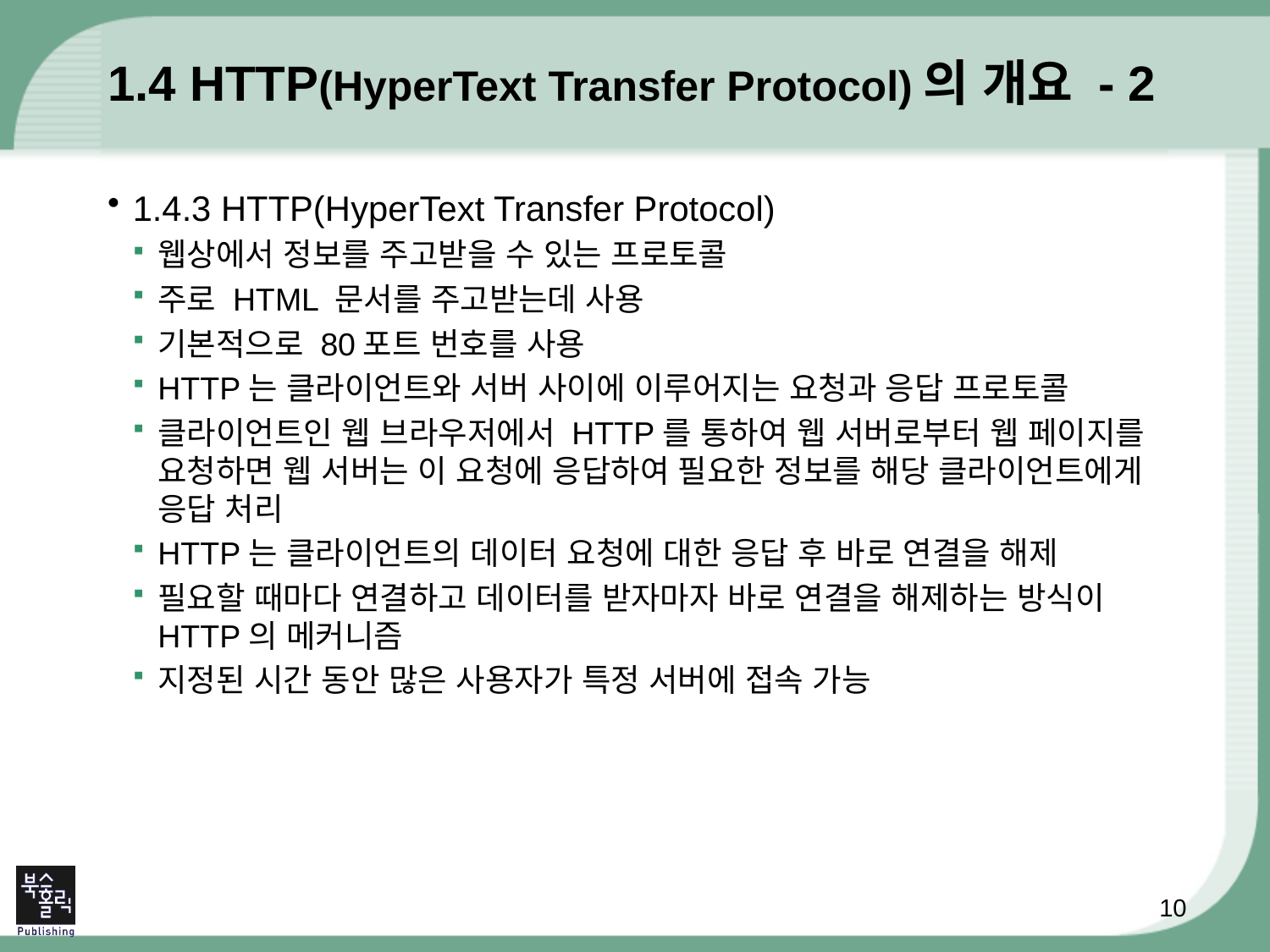

# 1.4 HTTP(HyperText Transfer Protocol)의 개요 - 2
1.4.3 HTTP(HyperText Transfer Protocol)
웹상에서 정보를 주고받을 수 있는 프로토콜
주로 HTML 문서를 주고받는데 사용
기본적으로 80포트 번호를 사용
HTTP는 클라이언트와 서버 사이에 이루어지는 요청과 응답 프로토콜
클라이언트인 웹 브라우저에서 HTTP를 통하여 웹 서버로부터 웹 페이지를 요청하면 웹 서버는 이 요청에 응답하여 필요한 정보를 해당 클라이언트에게 응답 처리
HTTP는 클라이언트의 데이터 요청에 대한 응답 후 바로 연결을 해제
필요할 때마다 연결하고 데이터를 받자마자 바로 연결을 해제하는 방식이 HTTP의 메커니즘
지정된 시간 동안 많은 사용자가 특정 서버에 접속 가능
10